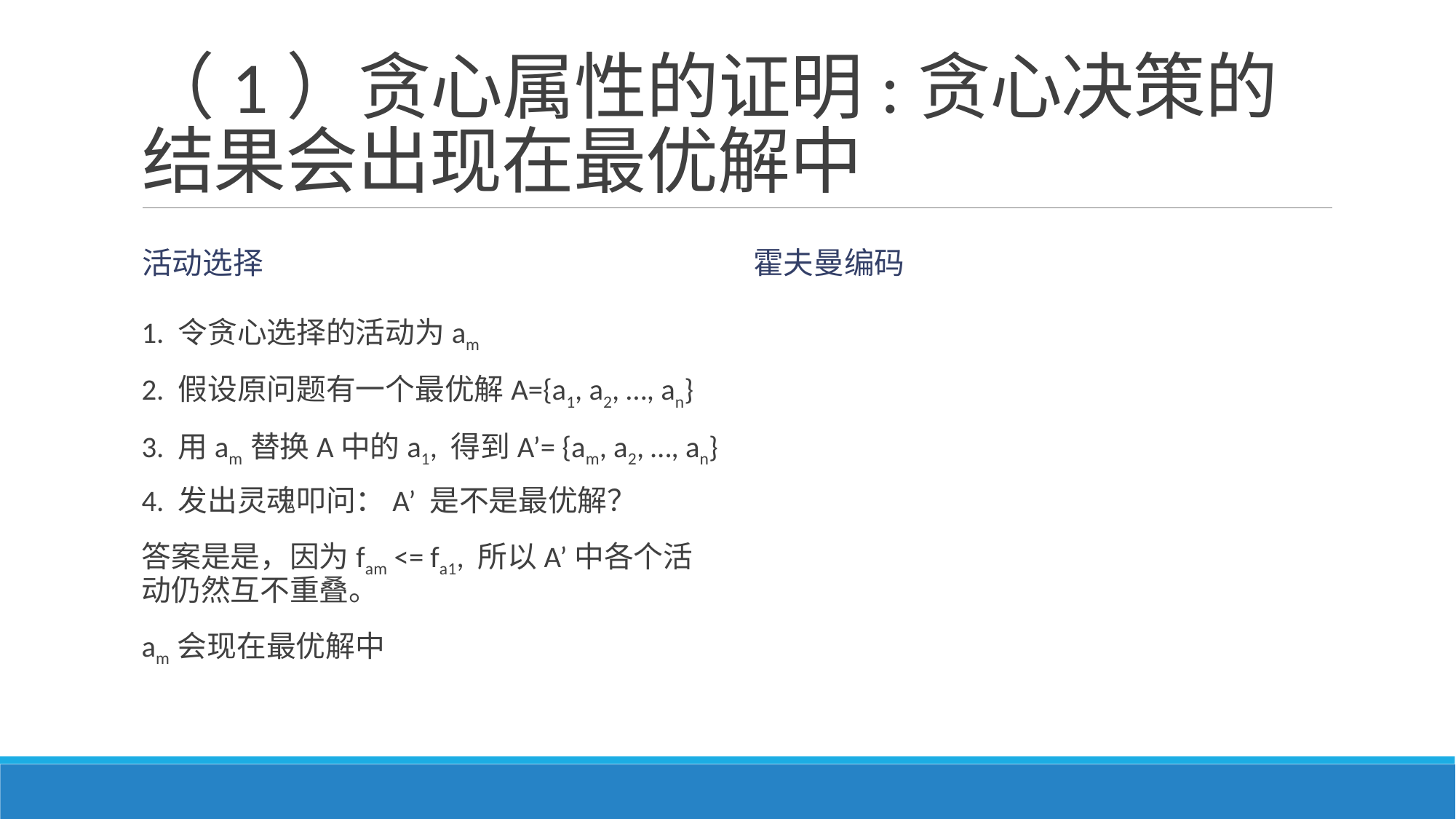

# （1）贪心属性的证明:贪心决策的结果会出现在最优解中
活动选择
霍夫曼编码

1. 令贪心选择的活动为am
2. 假设原问题有一个最优解A={a1, a2, …, an}
3. 用am 替换A中的a1, 得到A’= {am, a2, …, an}
4. 发出灵魂叩问：A’ 是不是最优解？
答案是是，因为fam <= fa1, 所以A’中各个活动仍然互不重叠。
am 会现在最优解中